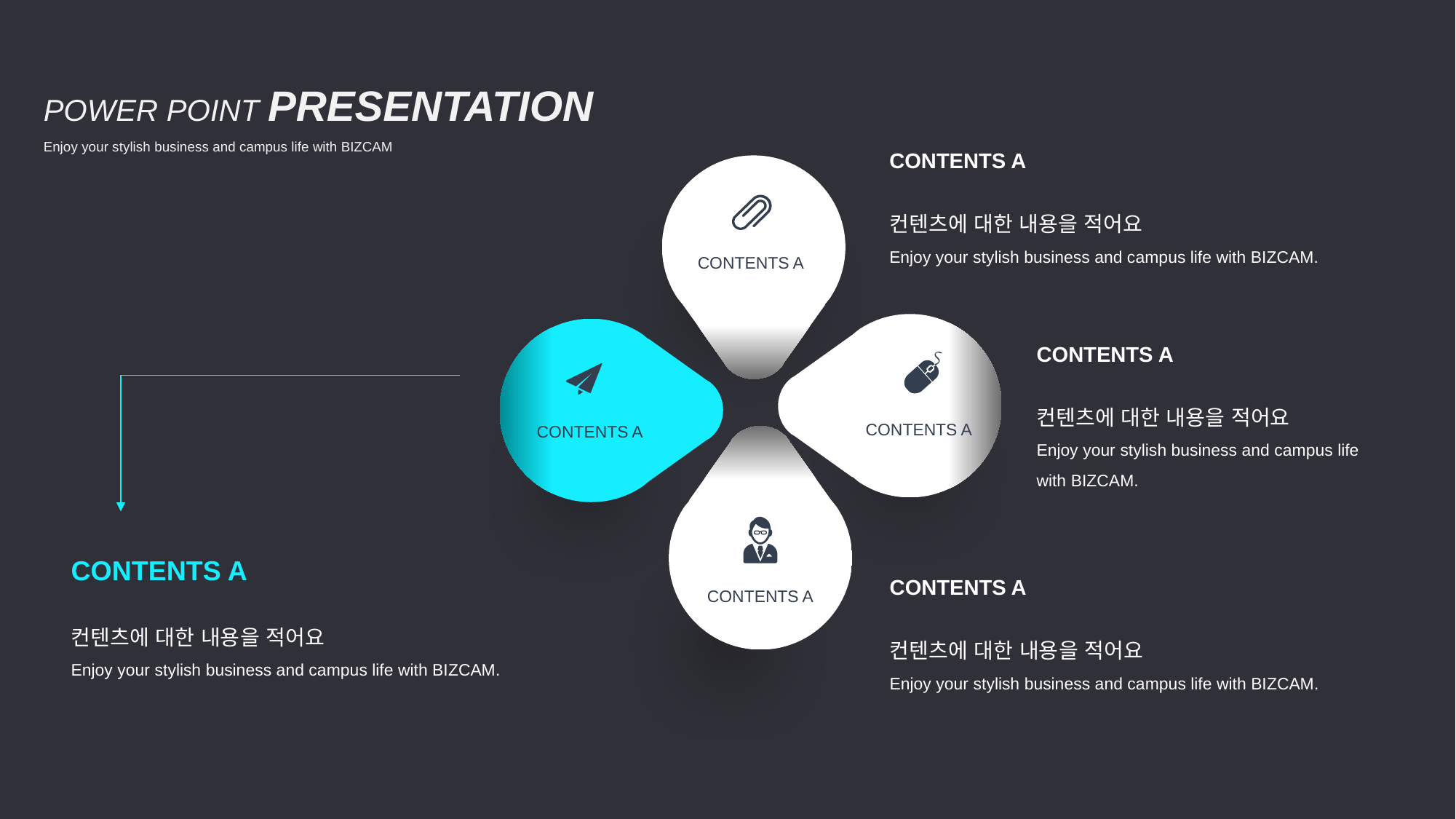

POWER POINT PRESENTATION
Enjoy your stylish business and campus life with BIZCAM
CONTENTS A
컨텐츠에 대한 내용을 적어요
Enjoy your stylish business and campus life with BIZCAM.

CONTENTS A

CONTENTS A
CONTENTS A

CONTENTS A
CONTENTS A
컨텐츠에 대한 내용을 적어요
Enjoy your stylish business and campus life with BIZCAM.
CONTENTS A
컨텐츠에 대한 내용을 적어요
Enjoy your stylish business and campus life with BIZCAM.
CONTENTS A
컨텐츠에 대한 내용을 적어요
Enjoy your stylish business and campus life with BIZCAM.